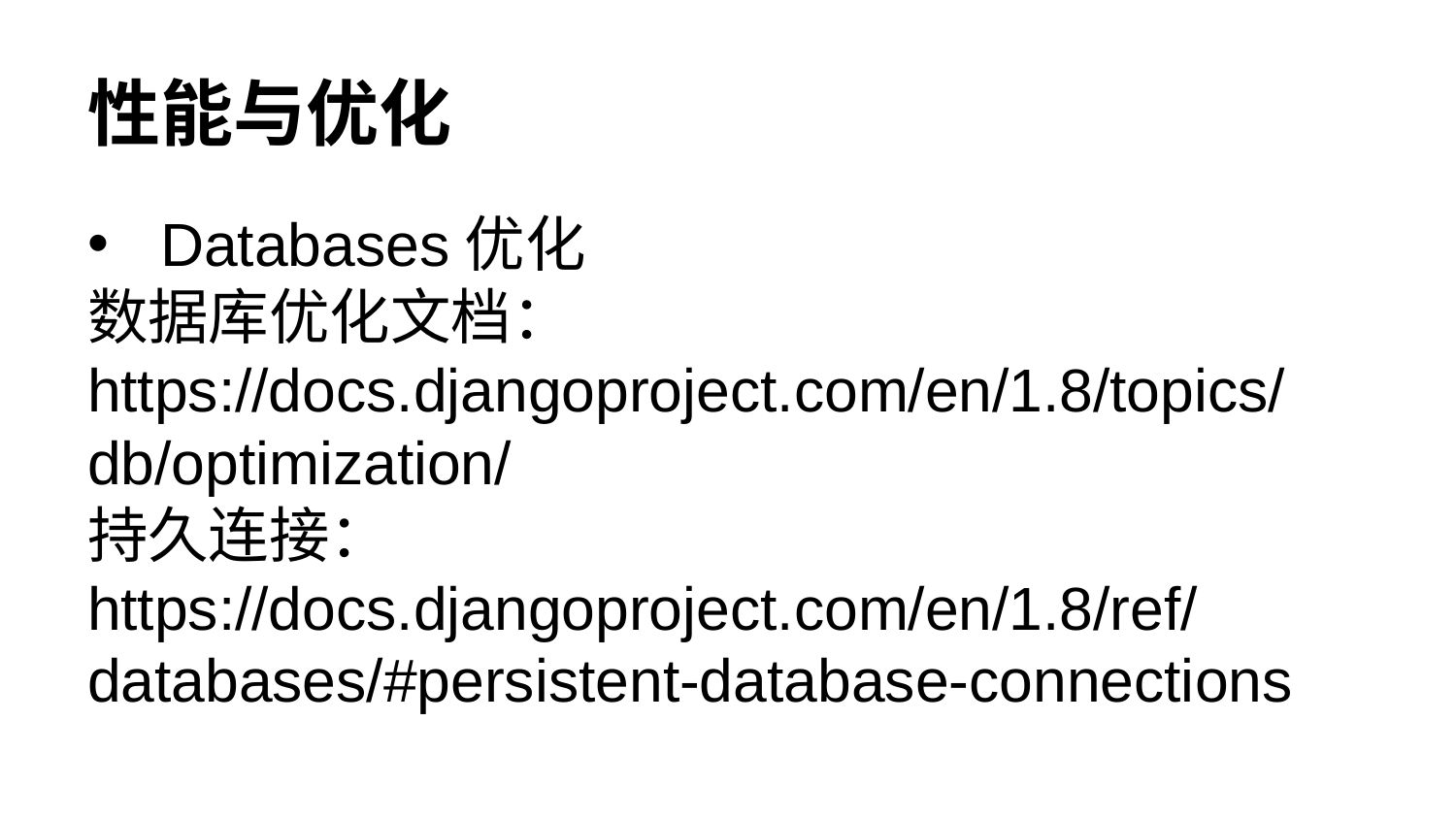

# 性能与优化
Databases优化
数据库优化文档：
https://docs.djangoproject.com/en/1.8/topics/db/optimization/
持久连接：
https://docs.djangoproject.com/en/1.8/ref/databases/#persistent-database-connections